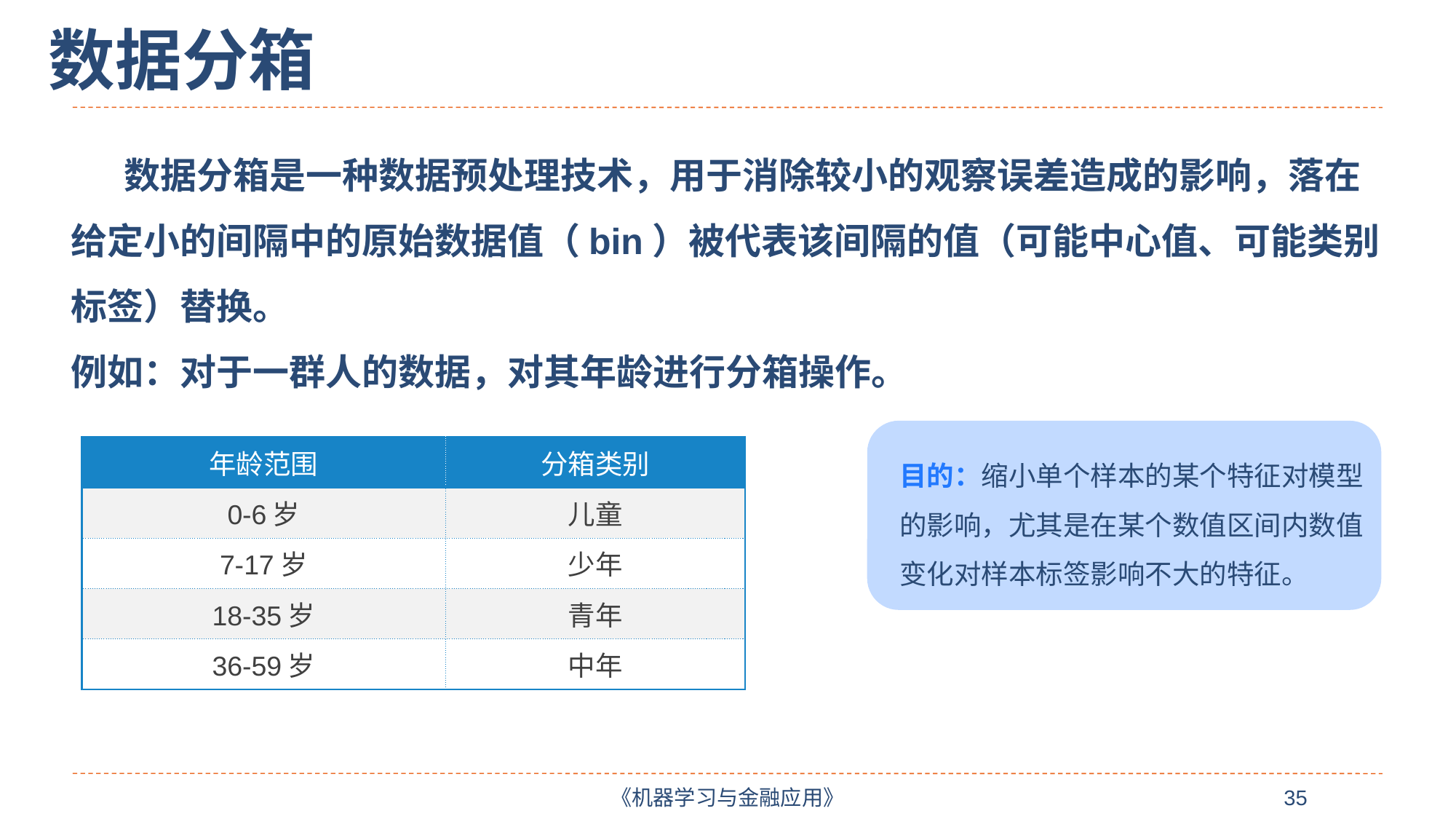

数据分箱
       数据分箱是一种数据预处理技术，用于消除较小的观察误差造成的影响，落在给定小的间隔中的原始数据值（bin）被代表该间隔的值（可能中心值、可能类别标签）替换。
例如：对于一群人的数据，对其年龄进行分箱操作。

#

目的：缩小单个样本的某个特征对模型的影响，尤其是在某个数值区间内数值变化对样本标签影响不大的特征。
| 年龄范围 | 分箱类别 |
| --- | --- |
| 0-6岁 | 儿童 |
| 7-17岁 | 少年 |
| 18-35岁 | 青年 |
| 36-59岁 | 中年 |